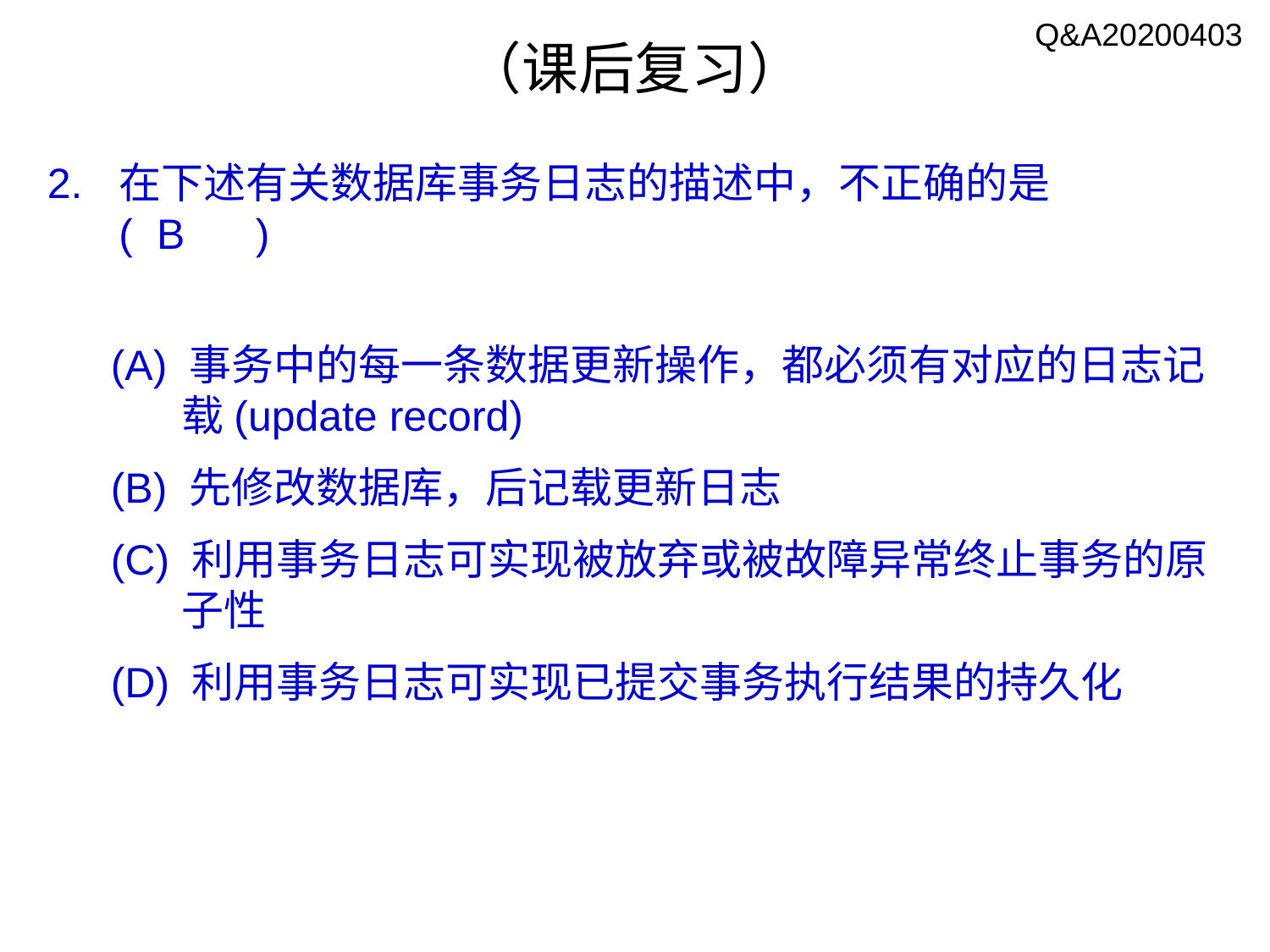

Q&A20200403
# （课后复习）
在下述有关数据库事务日志的描述中，不正确的是 (  B      )

(A) 事务中的每一条数据更新操作，都必须有对应的日志记载(update record)
(B) 先修改数据库，后记载更新日志
(C) 利用事务日志可实现被放弃或被故障异常终止事务的原子性
(D) 利用事务日志可实现已提交事务执行结果的持久化